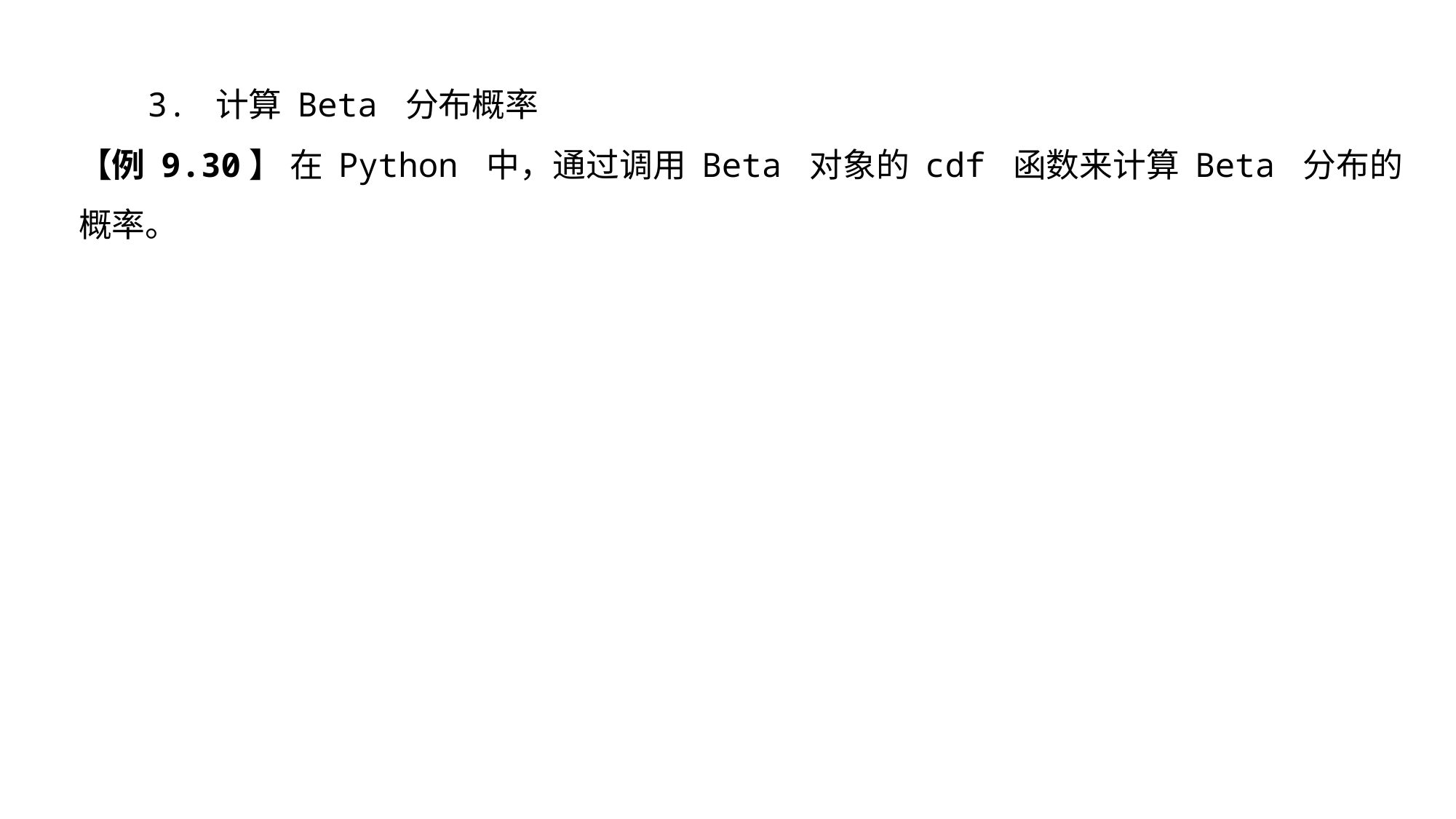

# 3. 计算 Beta 分布概率 【例 9.30】 在 Python 中，通过调用 Beta 对象的 cdf 函数来计算 Beta 分布的概率。